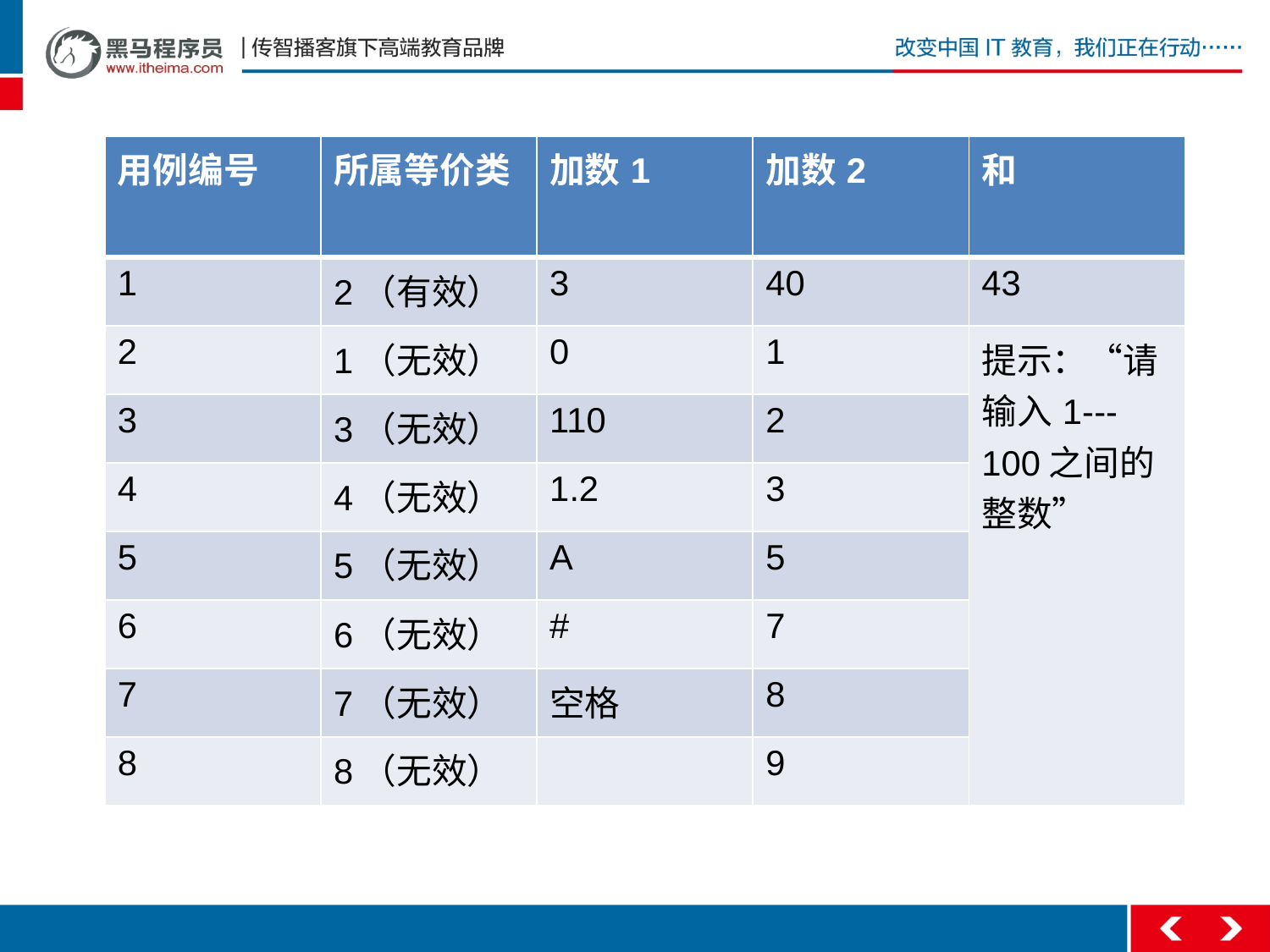

| 用例编号 | 所属等价类 | 加数1 | 加数2 | 和 |
| --- | --- | --- | --- | --- |
| 1 | 2（有效） | 3 | 40 | 43 |
| 2 | 1（无效） | 0 | 1 | 提示：“请输入1---100之间的整数” |
| 3 | 3（无效） | 110 | 2 |  |
| 4 | 4（无效） | 1.2 | 3 |  |
| 5 | 5（无效） | A | 5 |  |
| 6 | 6（无效） | # | 7 |  |
| 7 | 7（无效） | 空格 | 8 |  |
| 8 | 8（无效） |  | 9 |  |